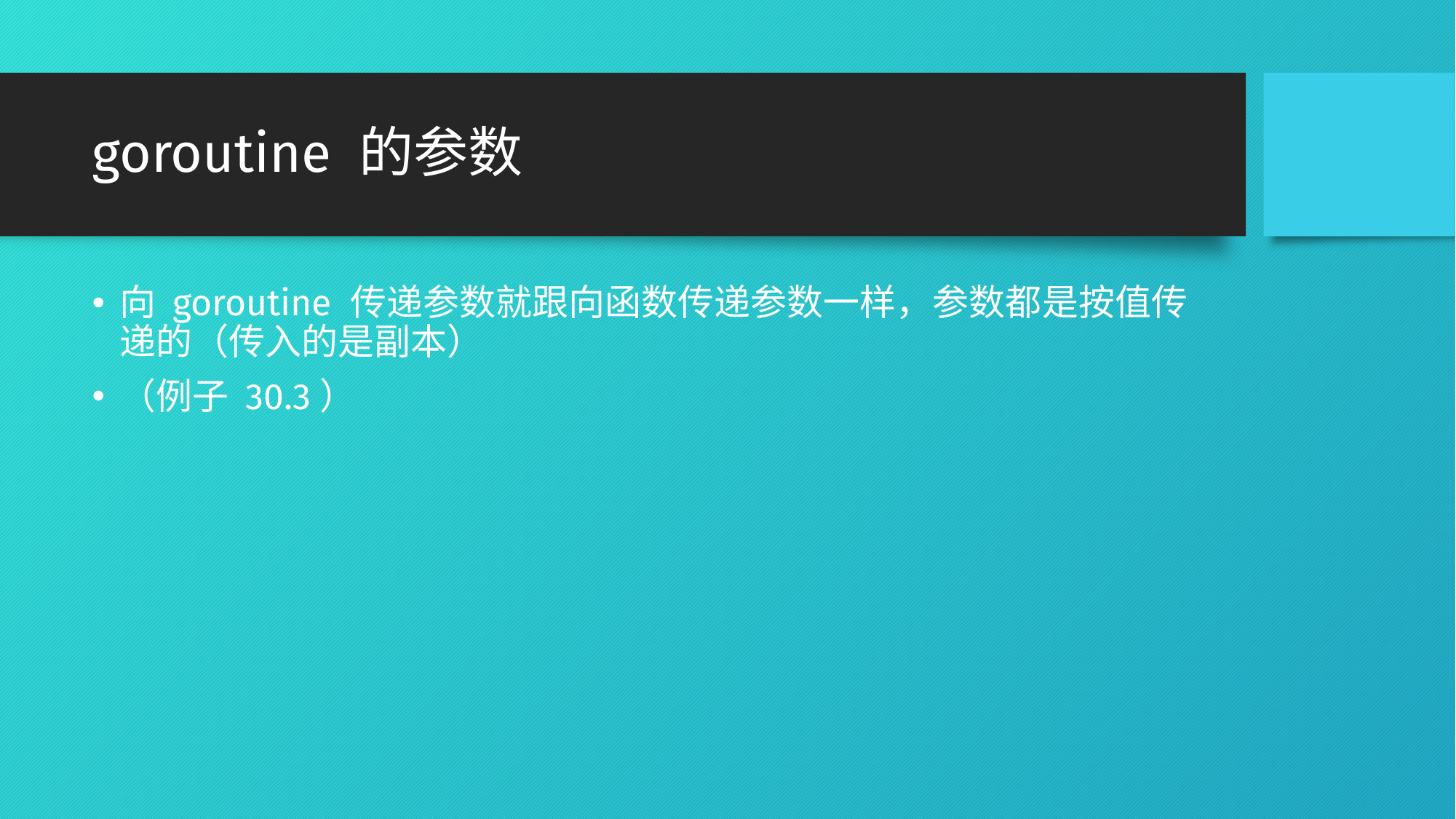

# goroutine 的参数
向 goroutine 传递参数就跟向函数传递参数一样，参数都是按值传递的（传入的是副本）
（例子 30.3）